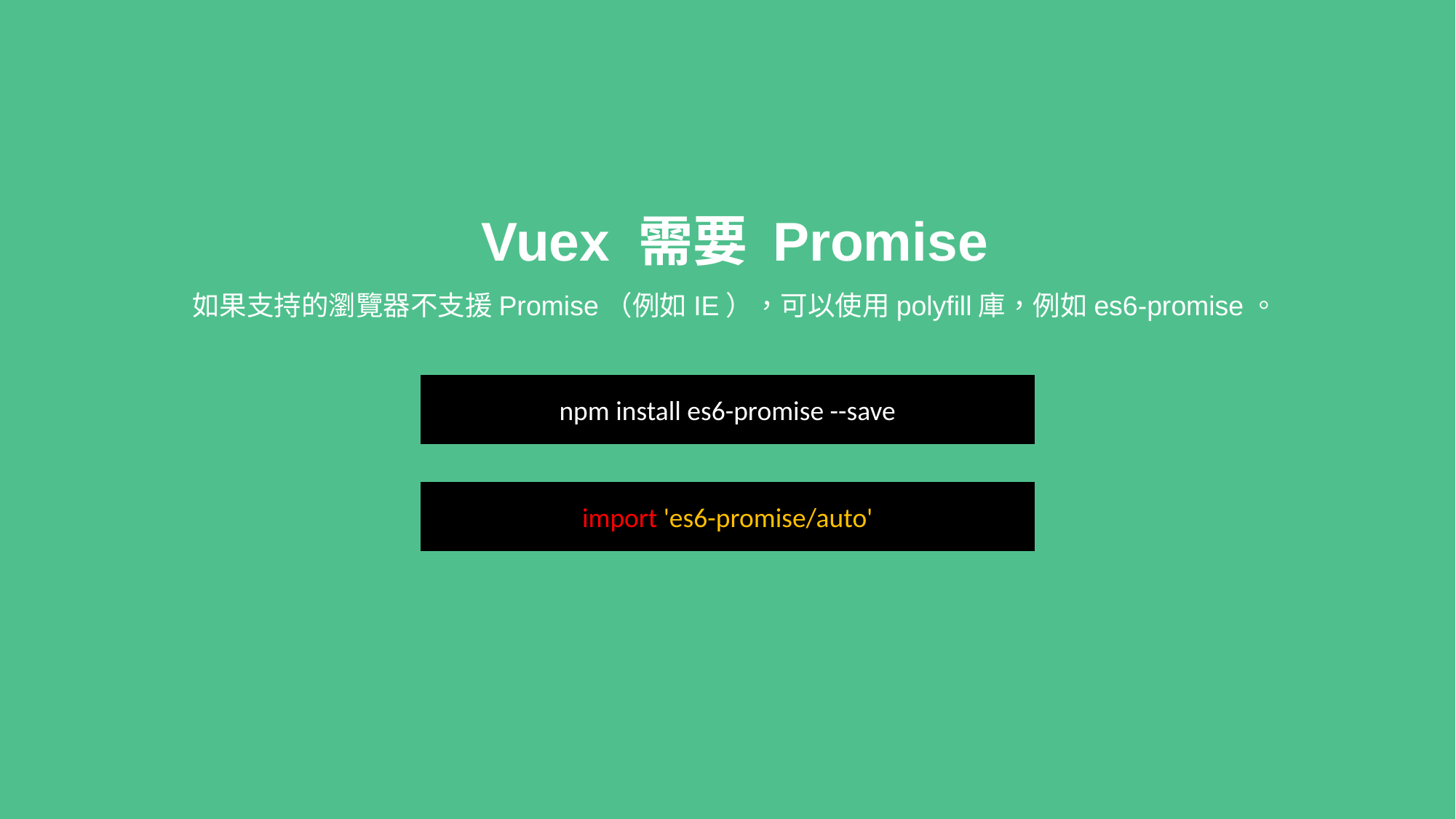

Vuex 需要 Promise
如果支持的瀏覽器不支援Promise（例如IE），可以使用polyfill庫，例如es6-promise。

npm install es6-promise --save

import 'es6-promise/auto'